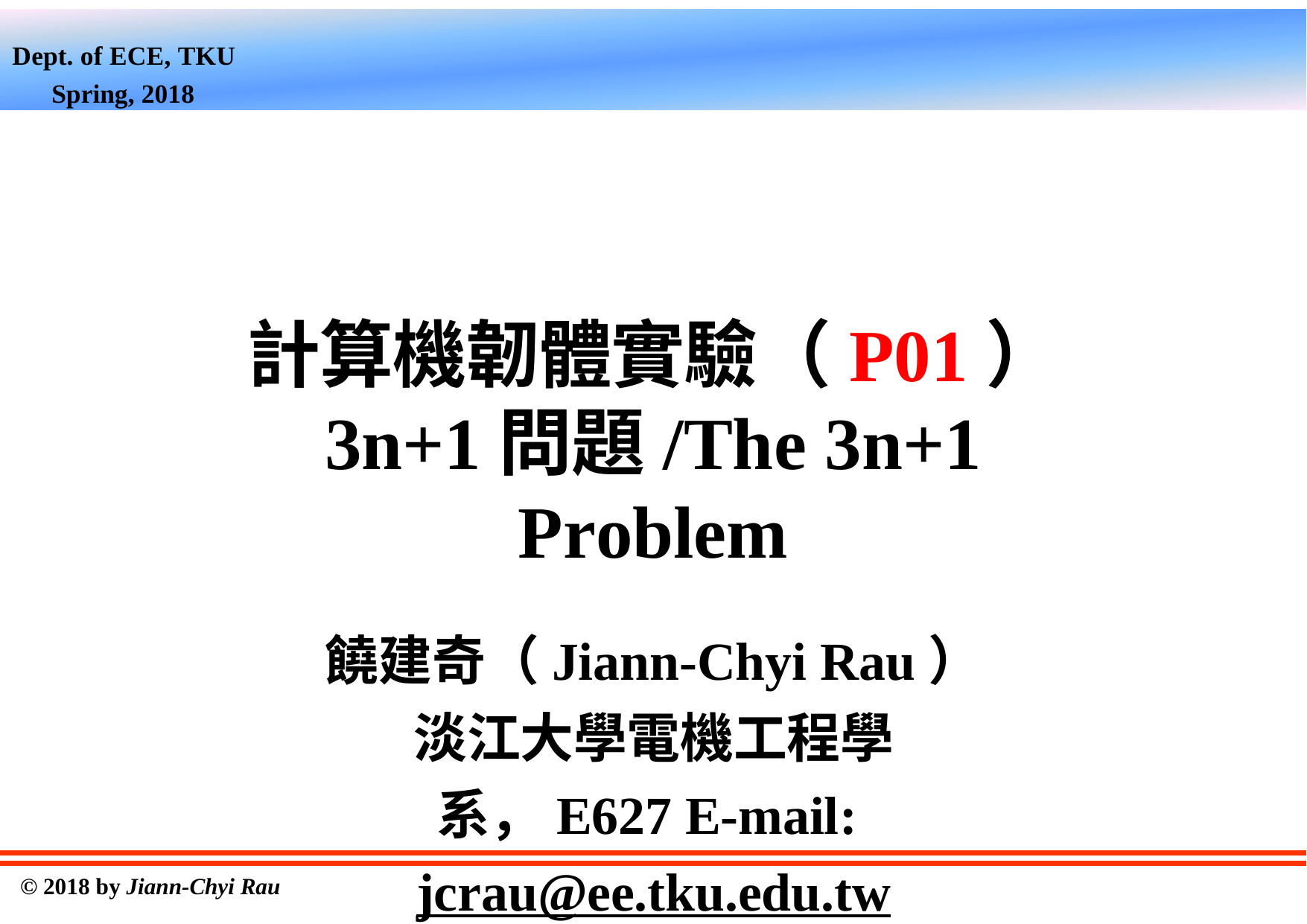

Dept. of ECE, TKU Spring, 2018
計算機韌體實驗（P01）
3n+1問題/The 3n+1 Problem
饒建奇（Jiann-Chyi Rau） 淡江大學電機工程學系，E627 E-mail: jcrau@ee.tku.edu.tw

© 2018 by Jiann-Chyi Rau